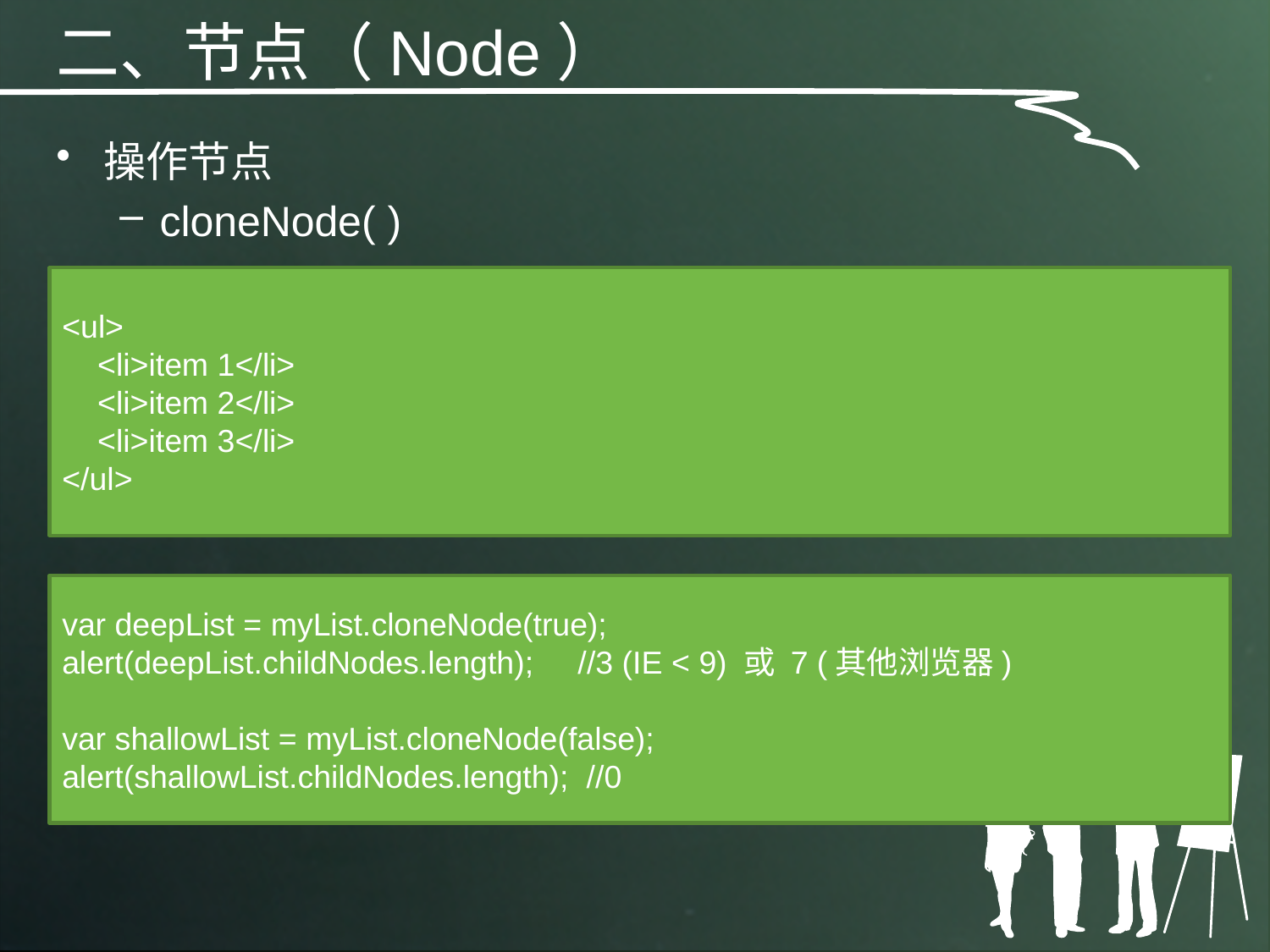

二、节点（Node）

操作节点
cloneNode( )
<ul>
    <li>item 1</li>
    <li>item 2</li>
    <li>item 3</li>
</ul>
var deepList = myList.cloneNode(true);
alert(deepList.childNodes.length);     //3 (IE < 9) 或 7 (其他浏览器)

var shallowList = myList.cloneNode(false);
alert(shallowList.childNodes.length);  //0